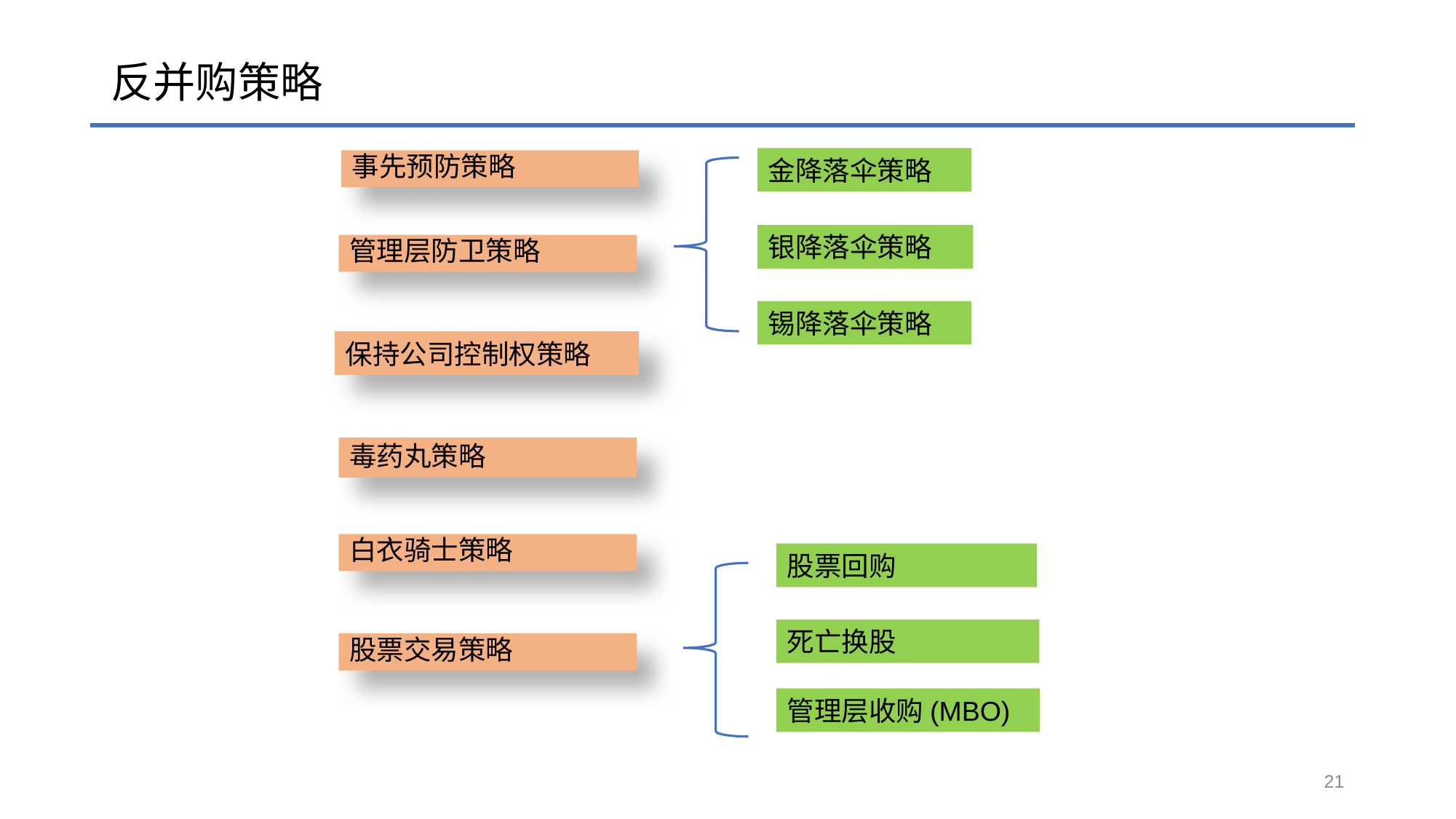

# 反并购策略
金降落伞策略
事先预防策略

银降落伞策略
管理层防卫策略
锡降落伞策略
保持公司控制权策略
毒药丸策略
白衣骑士策略
股票回购

死亡换股
股票交易策略
管理层收购(MBO)
21